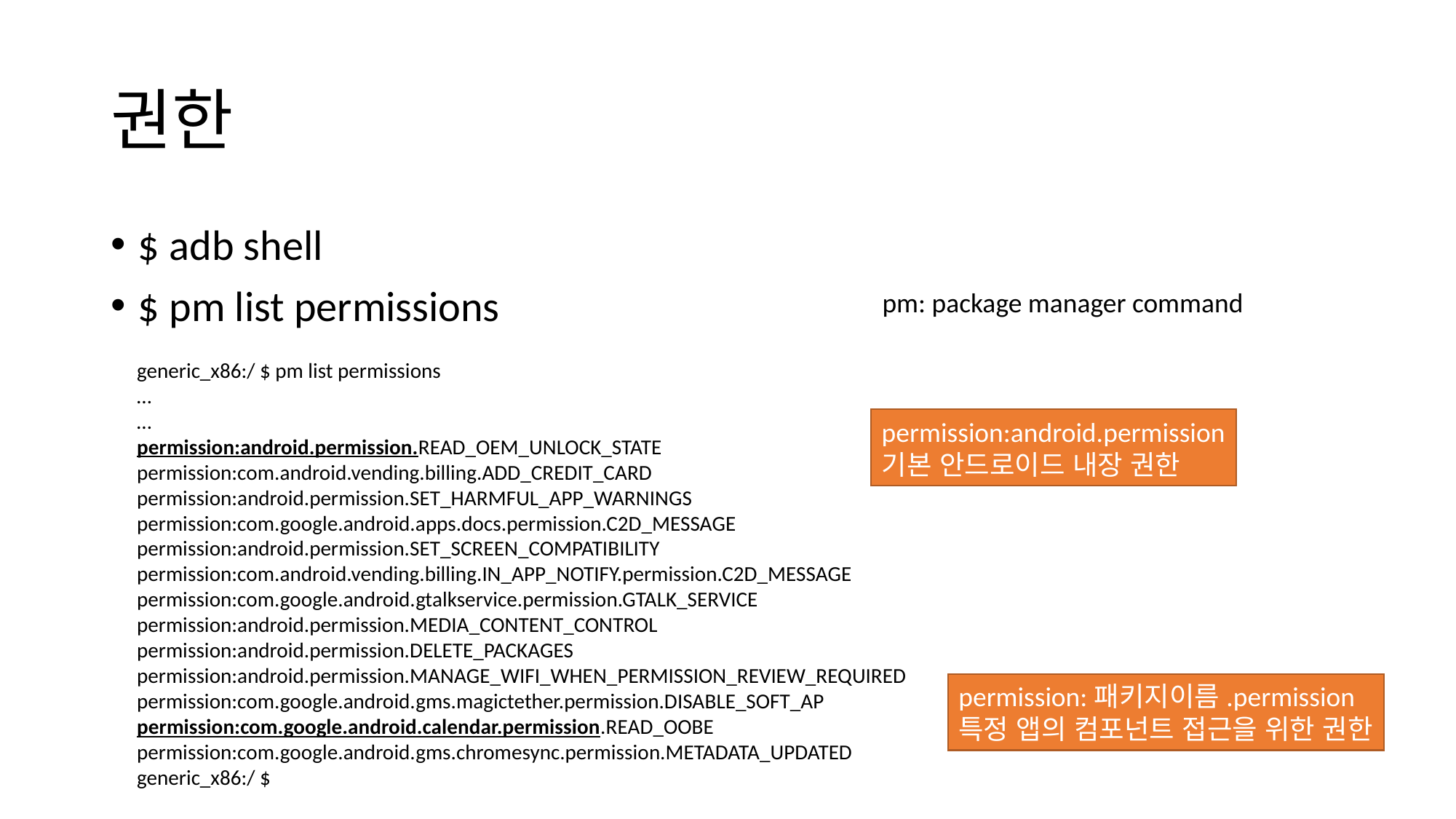

# 권한
$ adb shell
$ pm list permissions
pm: package manager command
generic_x86:/ $ pm list permissions
…
…
permission:android.permission.READ_OEM_UNLOCK_STATE
permission:com.android.vending.billing.ADD_CREDIT_CARD
permission:android.permission.SET_HARMFUL_APP_WARNINGS
permission:com.google.android.apps.docs.permission.C2D_MESSAGE
permission:android.permission.SET_SCREEN_COMPATIBILITY
permission:com.android.vending.billing.IN_APP_NOTIFY.permission.C2D_MESSAGE
permission:com.google.android.gtalkservice.permission.GTALK_SERVICE
permission:android.permission.MEDIA_CONTENT_CONTROL
permission:android.permission.DELETE_PACKAGES
permission:android.permission.MANAGE_WIFI_WHEN_PERMISSION_REVIEW_REQUIRED
permission:com.google.android.gms.magictether.permission.DISABLE_SOFT_AP
permission:com.google.android.calendar.permission.READ_OOBE
permission:com.google.android.gms.chromesync.permission.METADATA_UPDATED
generic_x86:/ $
permission:android.permission
기본 안드로이드 내장 권한
permission:패키지이름.permission
특정 앱의 컴포넌트 접근을 위한 권한